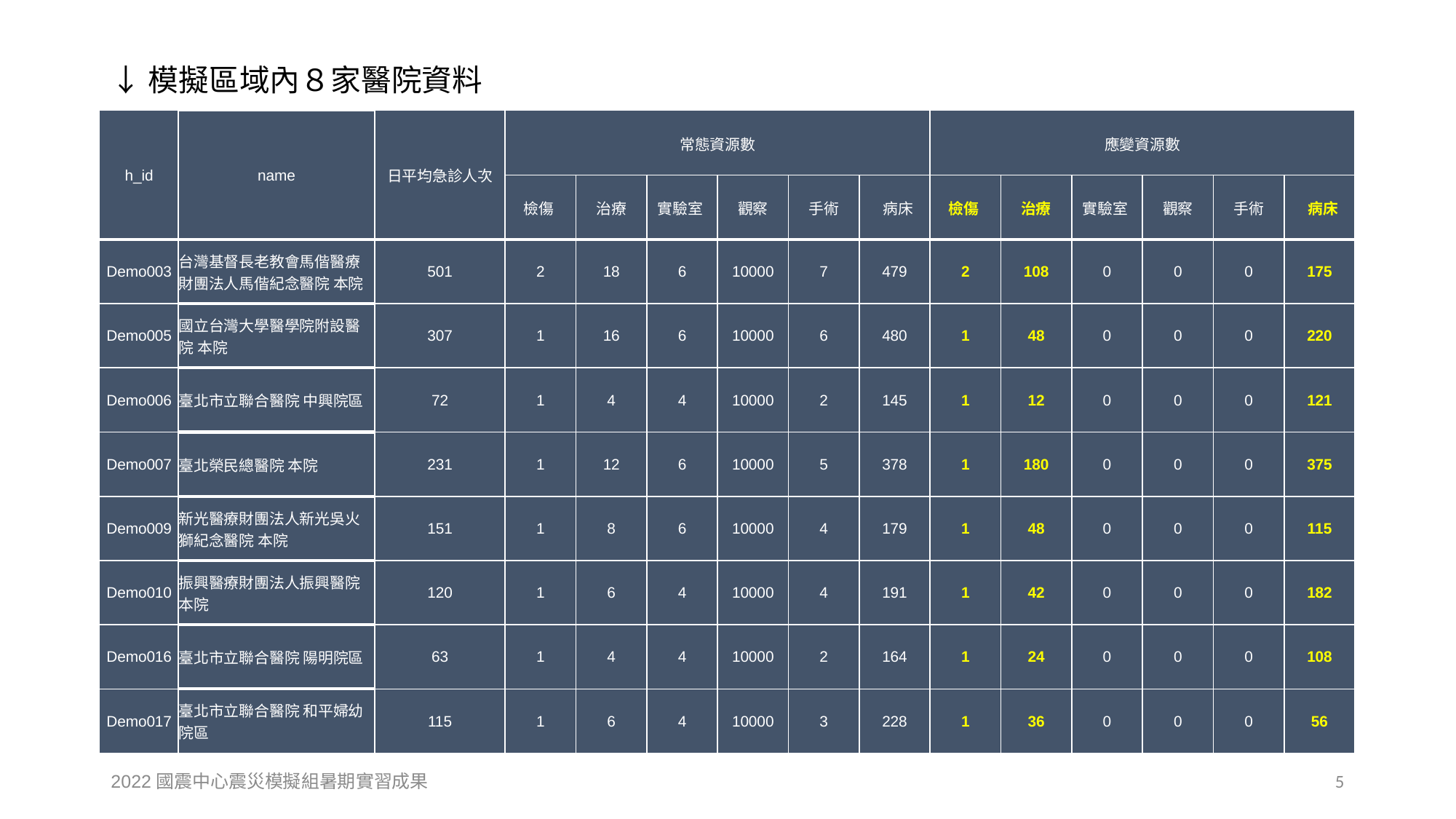

↓模擬區域內８家醫院資料
| h\_id | name | 日平均急診人次 | 常態資源數 |  |  |  |  |  | 應變資源數 |  |  |  |  |  |
| --- | --- | --- | --- | --- | --- | --- | --- | --- | --- | --- | --- | --- | --- | --- |
|  |  |  | 檢傷 | 治療 | 實驗室 | 觀察 | 手術 | 病床 | 檢傷 | 治療 | 實驗室 | 觀察 | 手術 | 病床 |
| Demo003 | 台灣基督長老教會馬偕醫療財團法人馬偕紀念醫院 本院 | 501 | 2 | 18 | 6 | 10000 | 7 | 479 | 2 | 108 | 0 | 0 | 0 | 175 |
| Demo005 | 國立台灣大學醫學院附設醫院 本院 | 307 | 1 | 16 | 6 | 10000 | 6 | 480 | 1 | 48 | 0 | 0 | 0 | 220 |
| Demo006 | 臺北市立聯合醫院 中興院區 | 72 | 1 | 4 | 4 | 10000 | 2 | 145 | 1 | 12 | 0 | 0 | 0 | 121 |
| Demo007 | 臺北榮民總醫院 本院 | 231 | 1 | 12 | 6 | 10000 | 5 | 378 | 1 | 180 | 0 | 0 | 0 | 375 |
| Demo009 | 新光醫療財團法人新光吳火獅紀念醫院 本院 | 151 | 1 | 8 | 6 | 10000 | 4 | 179 | 1 | 48 | 0 | 0 | 0 | 115 |
| Demo010 | 振興醫療財團法人振興醫院 本院 | 120 | 1 | 6 | 4 | 10000 | 4 | 191 | 1 | 42 | 0 | 0 | 0 | 182 |
| Demo016 | 臺北市立聯合醫院 陽明院區 | 63 | 1 | 4 | 4 | 10000 | 2 | 164 | 1 | 24 | 0 | 0 | 0 | 108 |
| Demo017 | 臺北市立聯合醫院 和平婦幼院區 | 115 | 1 | 6 | 4 | 10000 | 3 | 228 | 1 | 36 | 0 | 0 | 0 | 56 |
2022國震中心震災模擬組暑期實習成果
5